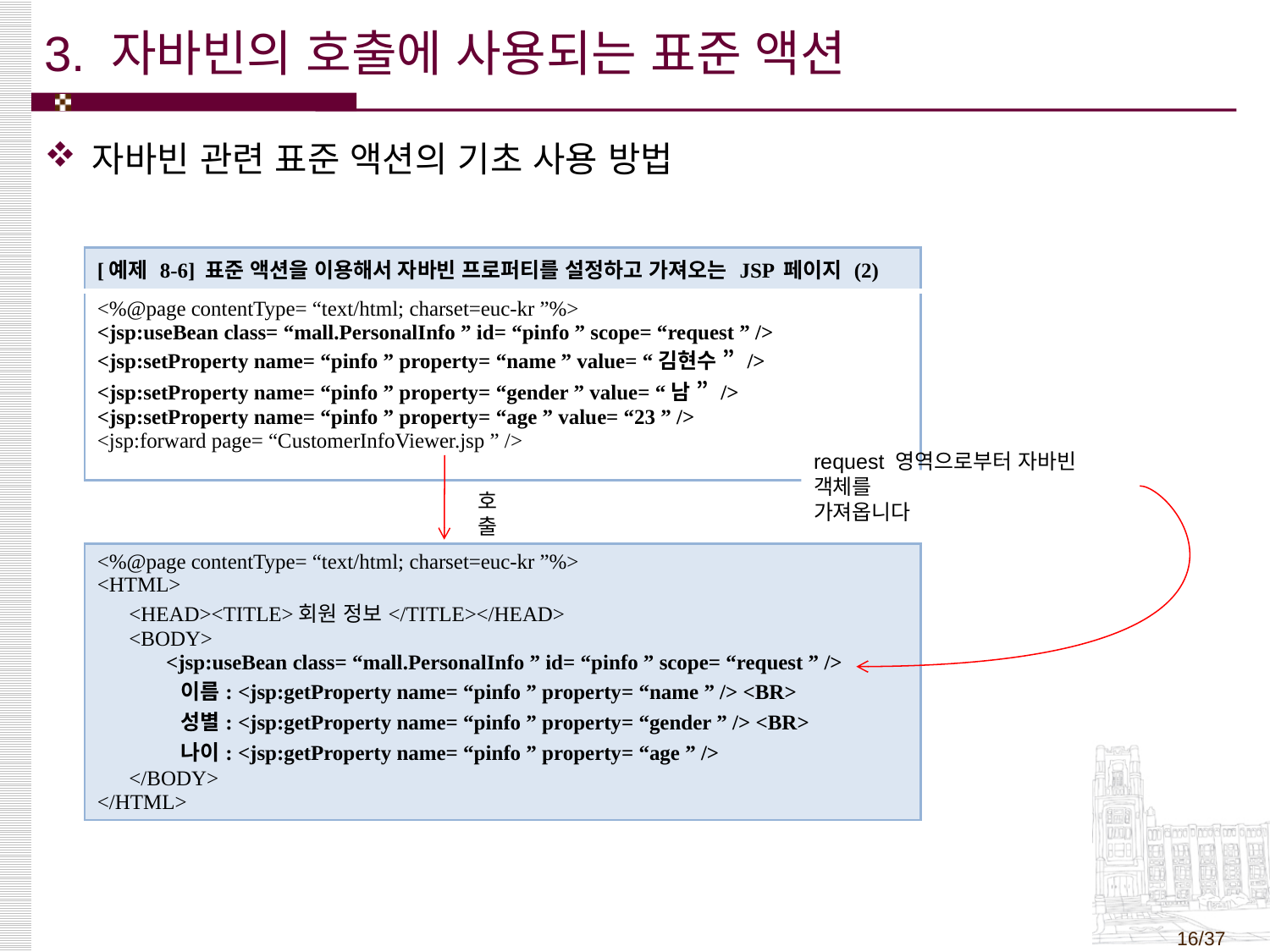

# 3. 자바빈의 호출에 사용되는 표준 액션
자바빈 관련 표준 액션의 기초 사용 방법

| [예제 8-6] 표준 액션을 이용해서 자바빈 프로퍼티를 설정하고 가져오는 JSP 페이지 (2) |
| --- |
| <%@page contentType= “text/html; charset=euc-kr ”%> <jsp:useBean class= “mall.PersonalInfo ” id= “pinfo ” scope= “request ” /> <jsp:setProperty name= “pinfo ” property= “name ” value= “김현수 ” /> <jsp:setProperty name= “pinfo ” property= “gender ” value= “남 ” /> <jsp:setProperty name= “pinfo ” property= “age ” value= “23 ” /> <jsp:forward page= “CustomerInfoViewer.jsp ” /> |
request 영역으로부터 자바빈 객체를
가져옵니다
호출
| <%@page contentType= “text/html; charset=euc-kr ”%> <HTML> <HEAD><TITLE>회원 정보</TITLE></HEAD> <BODY> <jsp:useBean class= “mall.PersonalInfo ” id= “pinfo ” scope= “request ” /> 이름: <jsp:getProperty name= “pinfo ” property= “name ” /> <BR> 성별: <jsp:getProperty name= “pinfo ” property= “gender ” /> <BR> 나이: <jsp:getProperty name= “pinfo ” property= “age ” /> </BODY> </HTML> |
| --- |